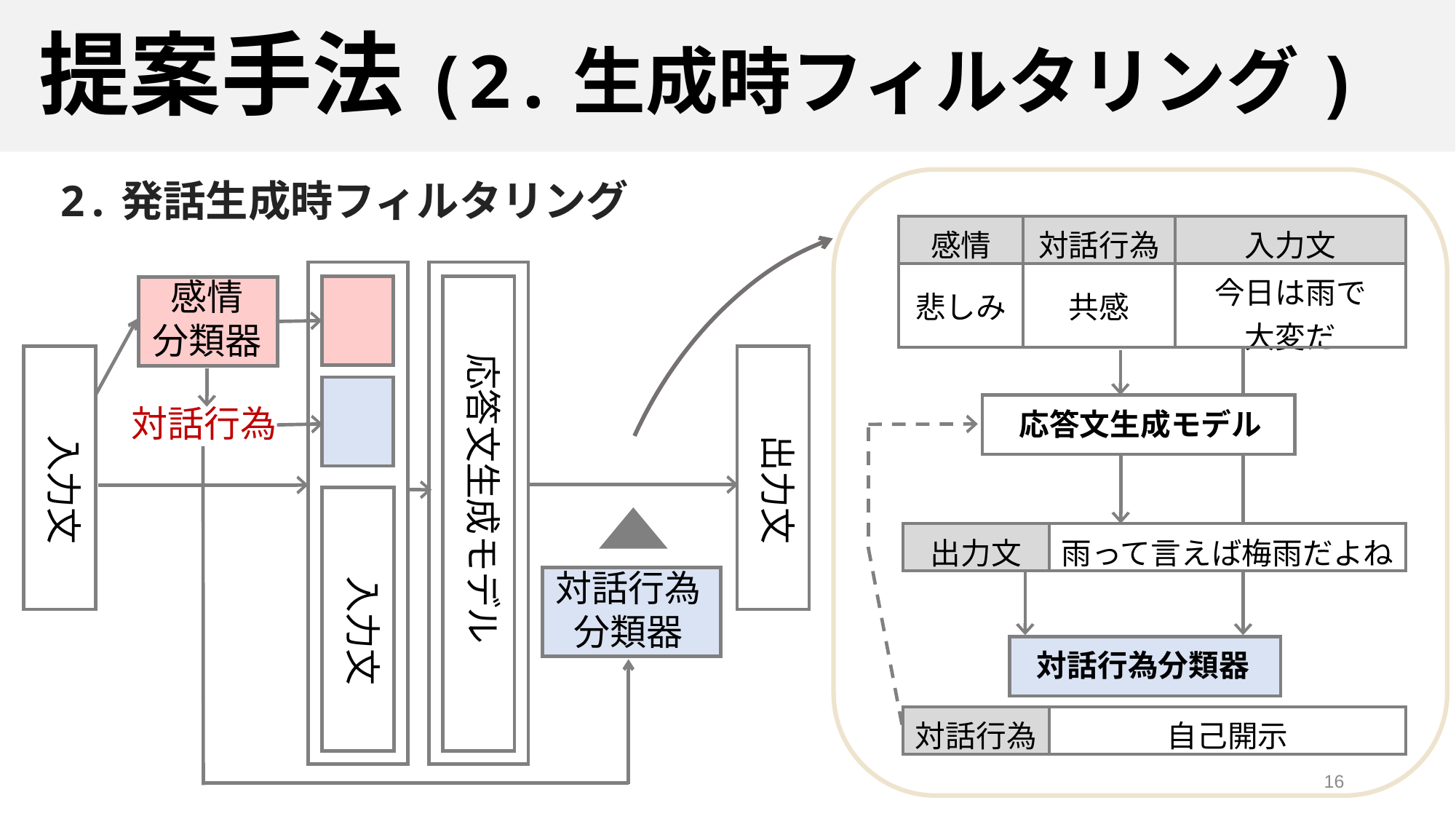

提案手法(2.生成時フィルタリング)
2.発話生成時フィルタリング

| 感情 | 対話行為 | 入力文 |
| --- | --- | --- |
| 悲しみ | 共感 | 今日は雨で 大変だ |

入力文

応答文生成モデル
感情
分類器

入力文

出力文
対話行為

対話行為
分類器

応答文生成モデル
| 出力文 | 雨って言えば梅雨だよね |
| --- | --- |

対話行為分類器
| 対話行為 | 自己開示 |
| --- | --- |
16